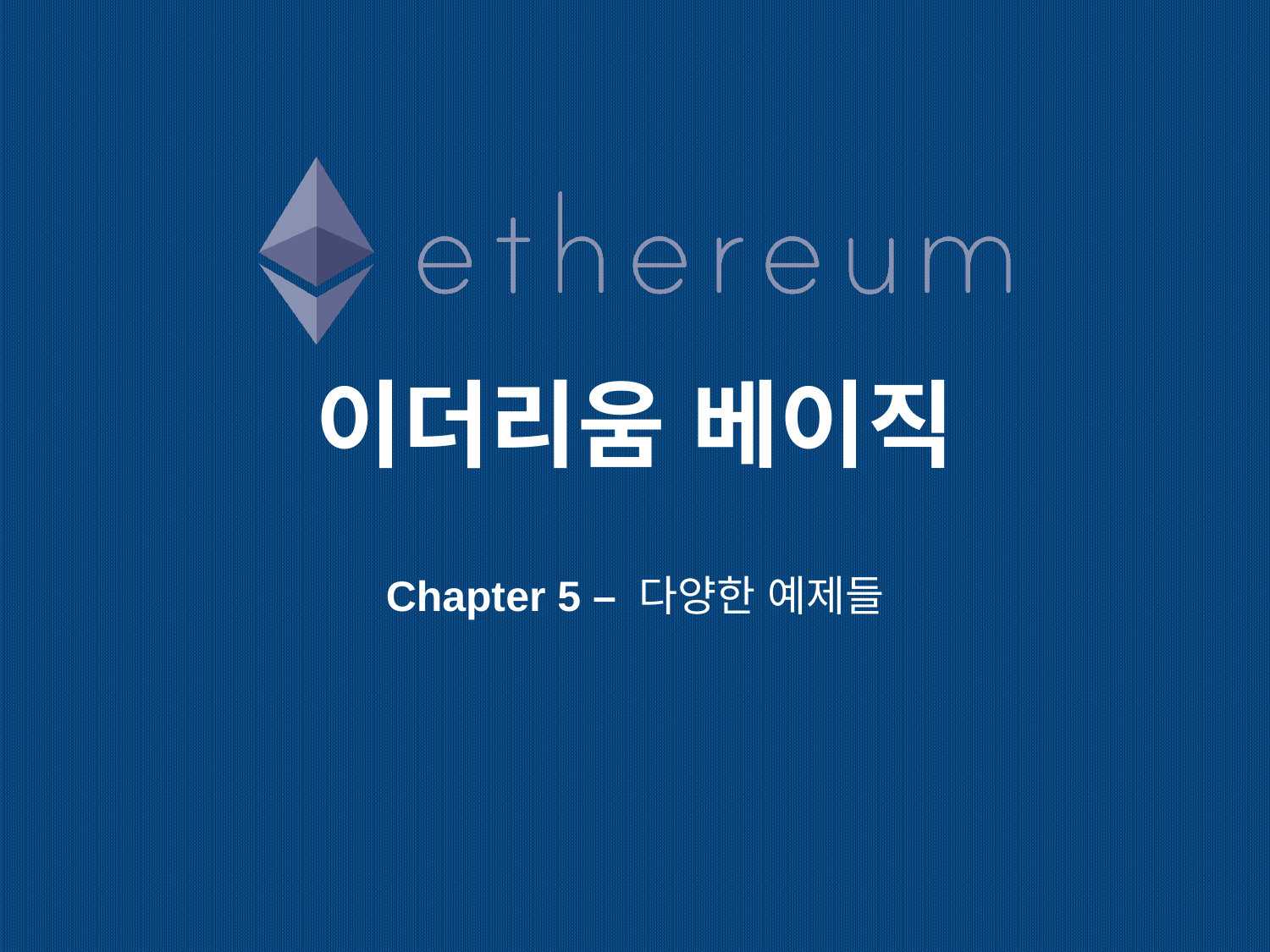

# 이더리움 베이직

Chapter 5 – 다양한 예제들